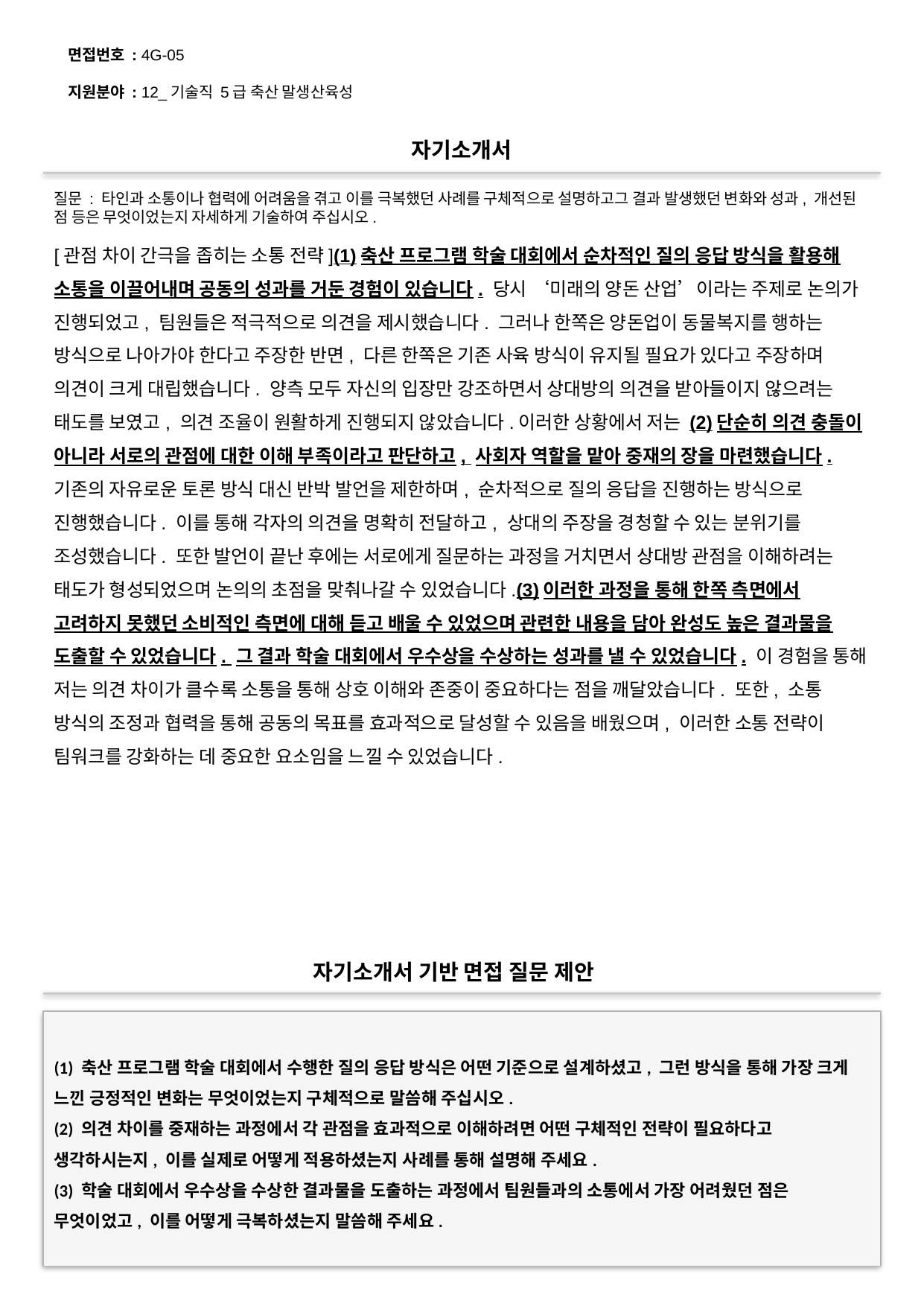

면접번호 : 4G-05

지원분야 : 12_기술직 5급 축산 말생산육성
#

자기소개서

질문 : 타인과 소통이나 협력에 어려움을 겪고 이를 극복했던 사례를 구체적으로 설명하고그 결과 발생했던 변화와 성과, 개선된 점 등은 무엇이었는지 자세하게 기술하여 주십시오.

[관점 차이 간극을 좁히는 소통 전략](1)축산 프로그램 학술 대회에서 순차적인 질의 응답 방식을 활용해 소통을 이끌어내며 공동의 성과를 거둔 경험이 있습니다. 당시 ‘미래의 양돈 산업’이라는 주제로 논의가 진행되었고, 팀원들은 적극적으로 의견을 제시했습니다. 그러나 한쪽은 양돈업이 동물복지를 행하는 방식으로 나아가야 한다고 주장한 반면, 다른 한쪽은 기존 사육 방식이 유지될 필요가 있다고 주장하며 의견이 크게 대립했습니다. 양측 모두 자신의 입장만 강조하면서 상대방의 의견을 받아들이지 않으려는 태도를 보였고, 의견 조율이 원활하게 진행되지 않았습니다.이러한 상황에서 저는 (2)단순히 의견 충돌이 아니라 서로의 관점에 대한 이해 부족이라고 판단하고, 사회자 역할을 맡아 중재의 장을 마련했습니다. 기존의 자유로운 토론 방식 대신 반박 발언을 제한하며, 순차적으로 질의 응답을 진행하는 방식으로 진행했습니다. 이를 통해 각자의 의견을 명확히 전달하고, 상대의 주장을 경청할 수 있는 분위기를 조성했습니다. 또한 발언이 끝난 후에는 서로에게 질문하는 과정을 거치면서 상대방 관점을 이해하려는 태도가 형성되었으며 논의의 초점을 맞춰나갈 수 있었습니다.(3)이러한 과정을 통해 한쪽 측면에서 고려하지 못했던 소비적인 측면에 대해 듣고 배울 수 있었으며 관련한 내용을 담아 완성도 높은 결과물을 도출할 수 있었습니다. 그 결과 학술 대회에서 우수상을 수상하는 성과를 낼 수 있었습니다. 이 경험을 통해 저는 의견 차이가 클수록 소통을 통해 상호 이해와 존중이 중요하다는 점을 깨달았습니다. 또한, 소통 방식의 조정과 협력을 통해 공동의 목표를 효과적으로 달성할 수 있음을 배웠으며, 이러한 소통 전략이 팀워크를 강화하는 데 중요한 요소임을 느낄 수 있었습니다.

자기소개서 기반 면접 질문 제안

(1) 축산 프로그램 학술 대회에서 수행한 질의 응답 방식은 어떤 기준으로 설계하셨고, 그런 방식을 통해 가장 크게 느낀 긍정적인 변화는 무엇이었는지 구체적으로 말씀해 주십시오.
(2) 의견 차이를 중재하는 과정에서 각 관점을 효과적으로 이해하려면 어떤 구체적인 전략이 필요하다고 생각하시는지, 이를 실제로 어떻게 적용하셨는지 사례를 통해 설명해 주세요.
(3) 학술 대회에서 우수상을 수상한 결과물을 도출하는 과정에서 팀원들과의 소통에서 가장 어려웠던 점은 무엇이었고, 이를 어떻게 극복하셨는지 말씀해 주세요.